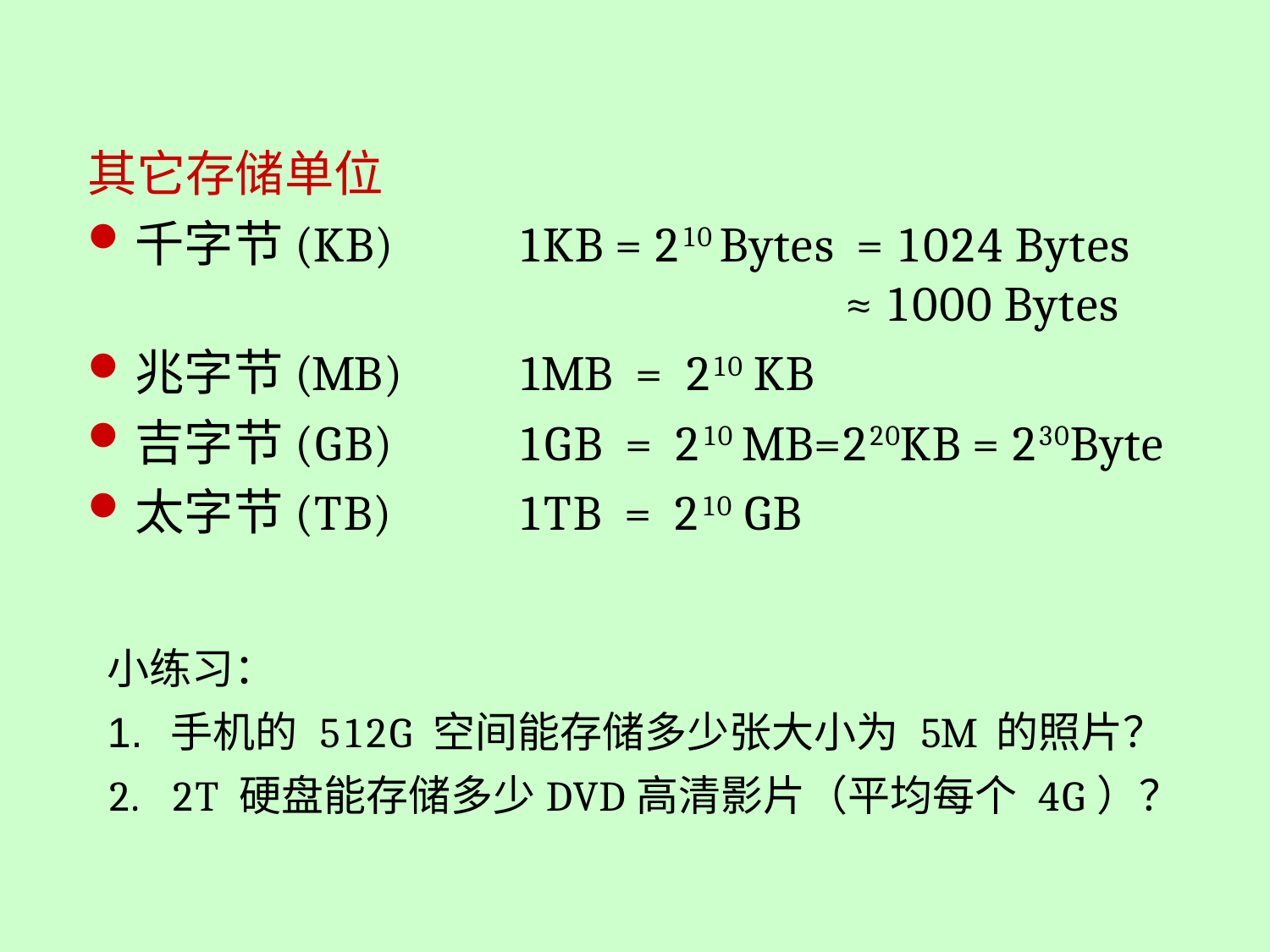

其它存储单位
千字节(KB) 	1KB = 210 Bytes  = 1024 Bytes
					       ≈ 1000 Bytes
兆字节(MB)	1MB  =  210 KB
吉字节(GB)	1GB  =  210 MB=220KB = 230Byte
太字节(TB)	1TB  =  210 GB
小练习：
手机的 512G 空间能存储多少张大小为 5M 的照片？
2T 硬盘能存储多少DVD高清影片（平均每个 4G）？
86